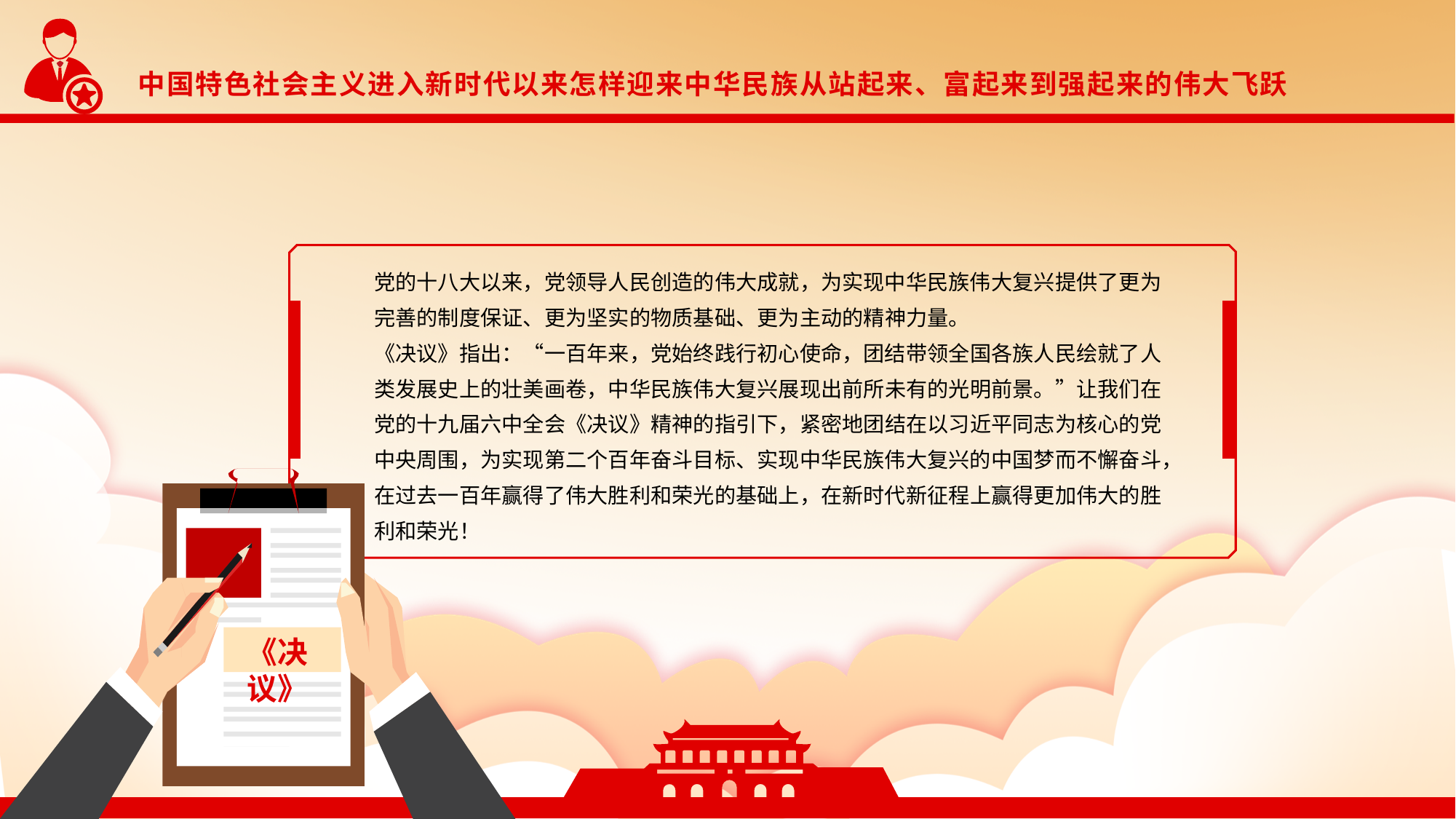

中国特色社会主义进入新时代以来怎样迎来中华民族从站起来、富起来到强起来的伟大飞跃

党的十八大以来，党领导人民创造的伟大成就，为实现中华民族伟大复兴提供了更为完善的制度保证、更为坚实的物质基础、更为主动的精神力量。
《决议》指出：“一百年来，党始终践行初心使命，团结带领全国各族人民绘就了人类发展史上的壮美画卷，中华民族伟大复兴展现出前所未有的光明前景。”让我们在党的十九届六中全会《决议》精神的指引下，紧密地团结在以习近平同志为核心的党中央周围，为实现第二个百年奋斗目标、实现中华民族伟大复兴的中国梦而不懈奋斗，在过去一百年赢得了伟大胜利和荣光的基础上，在新时代新征程上赢得更加伟大的胜利和荣光！

《决议》